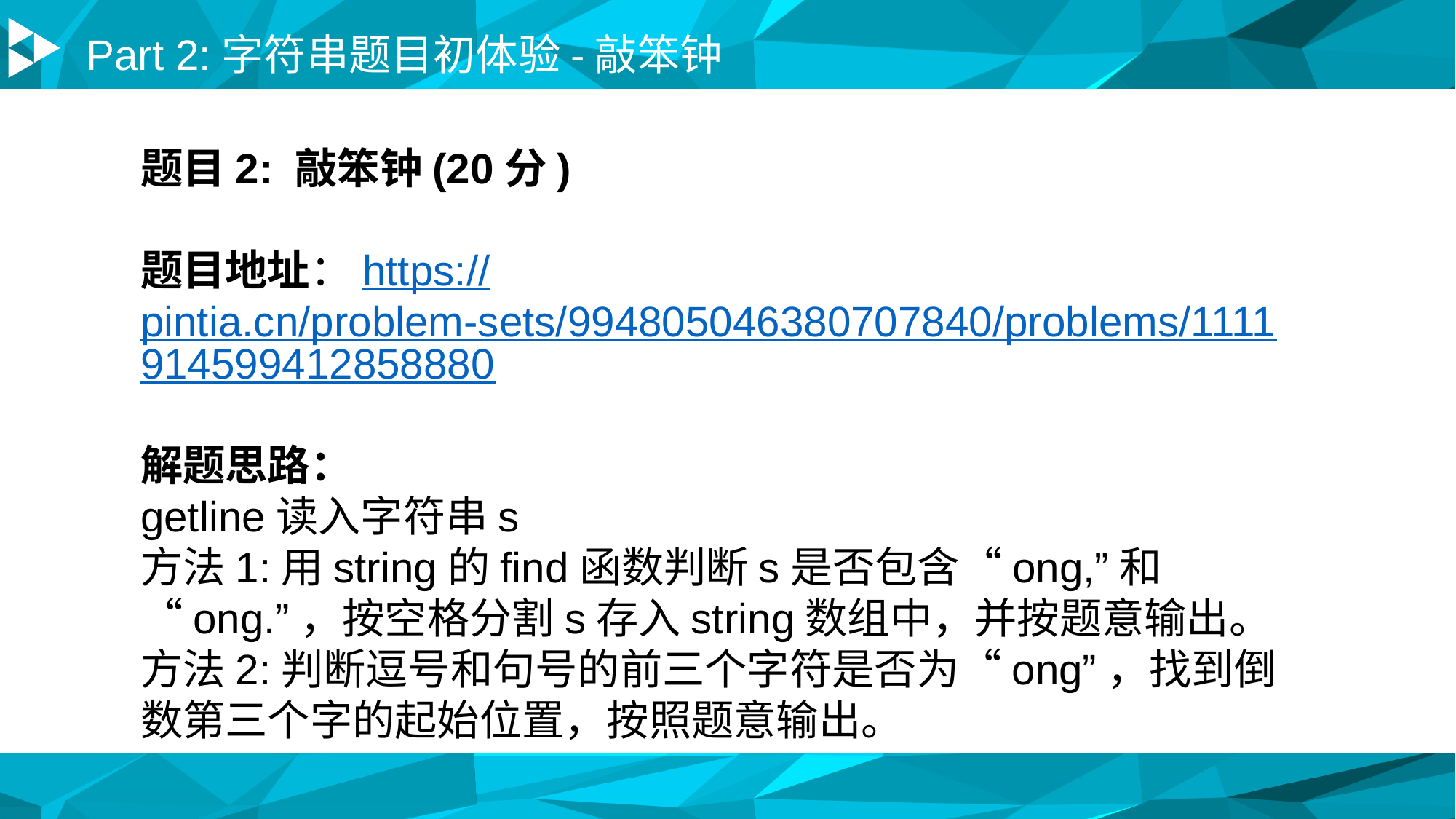

Part 2:字符串题目初体验-敲笨钟
题目2: 敲笨钟(20分)

题目地址：https://pintia.cn/problem-sets/994805046380707840/problems/1111914599412858880

解题思路：
getline读入字符串s
方法1:用string的find函数判断s是否包含“ong,”和 “ong.”，按空格分割s存入string数组中，并按题意输出。
方法2:判断逗号和句号的前三个字符是否为“ong”，找到倒数第三个字的起始位置，按照题意输出。

Accuracy and official
Passive voice is common（被动语态常见）